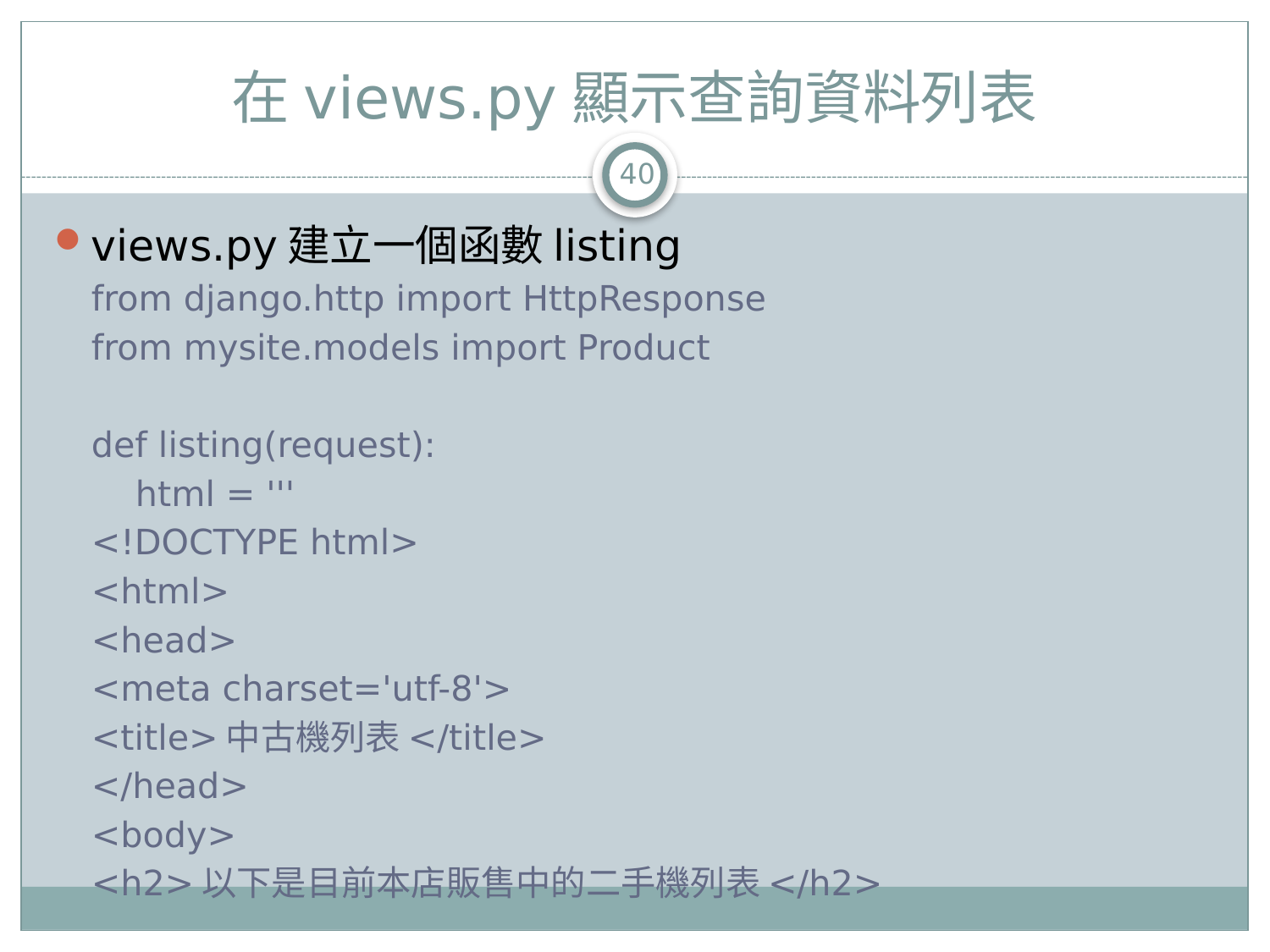

# 在views.py顯示查詢資料列表
40
views.py建立一個函數listing
from django.http import HttpResponse
from mysite.models import Product

def listing(request):
    html = '''
<!DOCTYPE html>
<html>
<head>
<meta charset='utf-8'>
<title>中古機列表</title>
</head>
<body>
<h2>以下是目前本店販售中的二手機列表</h2>